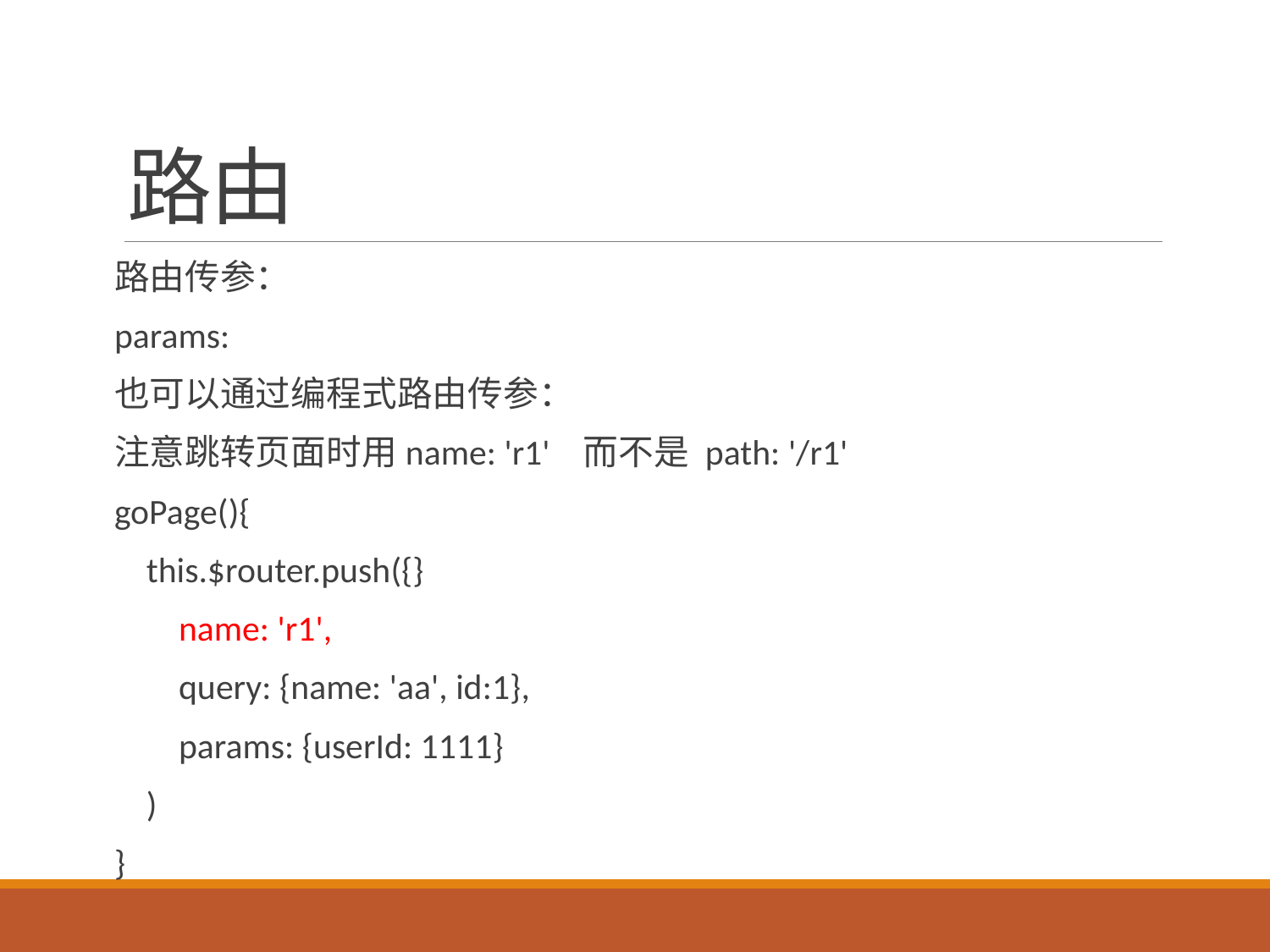

# 路由
路由传参：
params:
也可以通过编程式路由传参：
注意跳转页面时用name: 'r1'   而不是 path: '/r1'
goPage(){
    this.$router.push({}
        name: 'r1',
        query: {name: 'aa', id:1},
        params: {userId: 1111}
    )
}